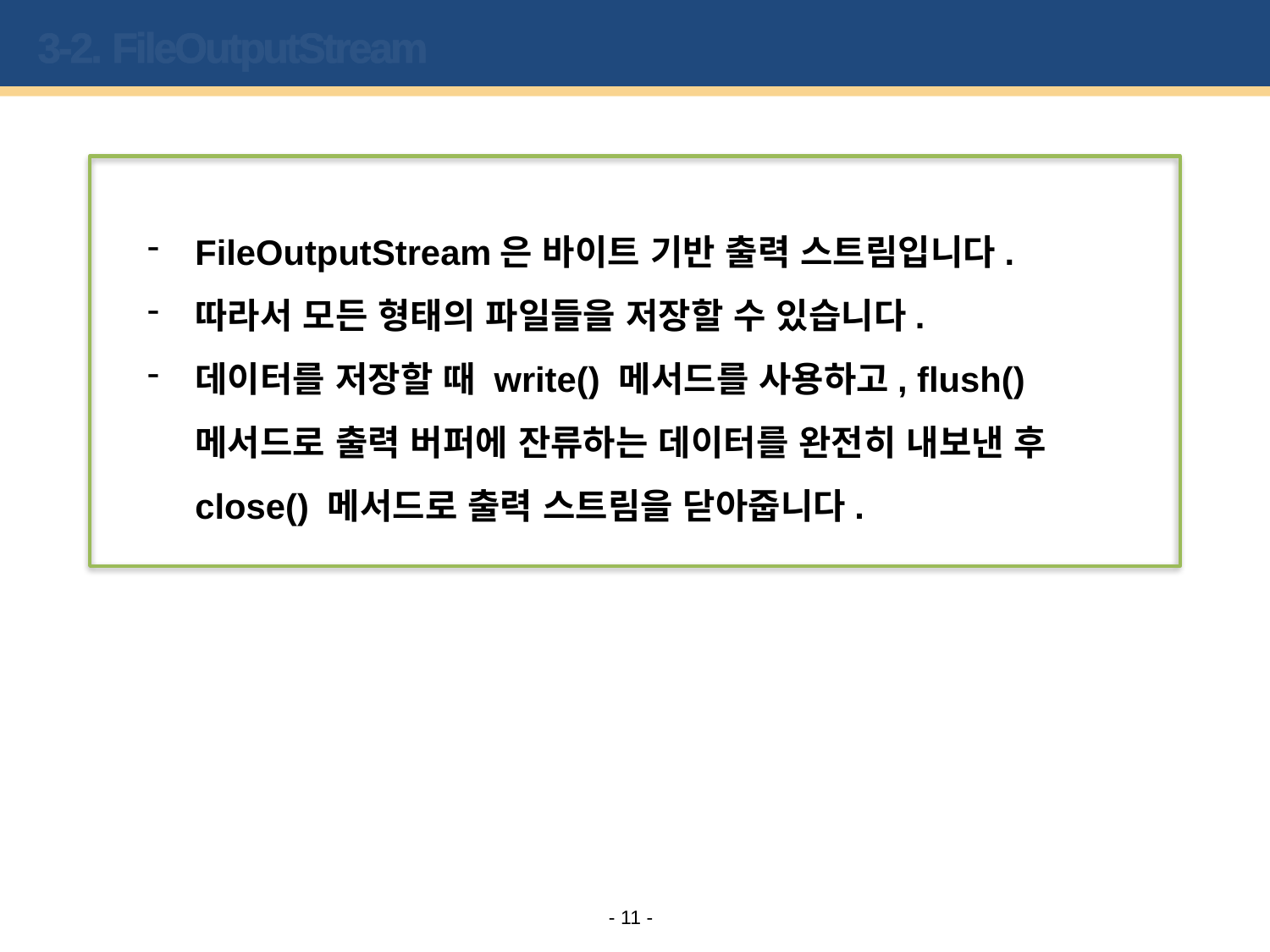

# 3-2. FileOutputStream

FileOutputStream은 바이트 기반 출력 스트림입니다.
따라서 모든 형태의 파일들을 저장할 수 있습니다.
데이터를 저장할 때 write() 메서드를 사용하고, flush() 메서드로 출력 버퍼에 잔류하는 데이터를 완전히 내보낸 후 close() 메서드로 출력 스트림을 닫아줍니다.